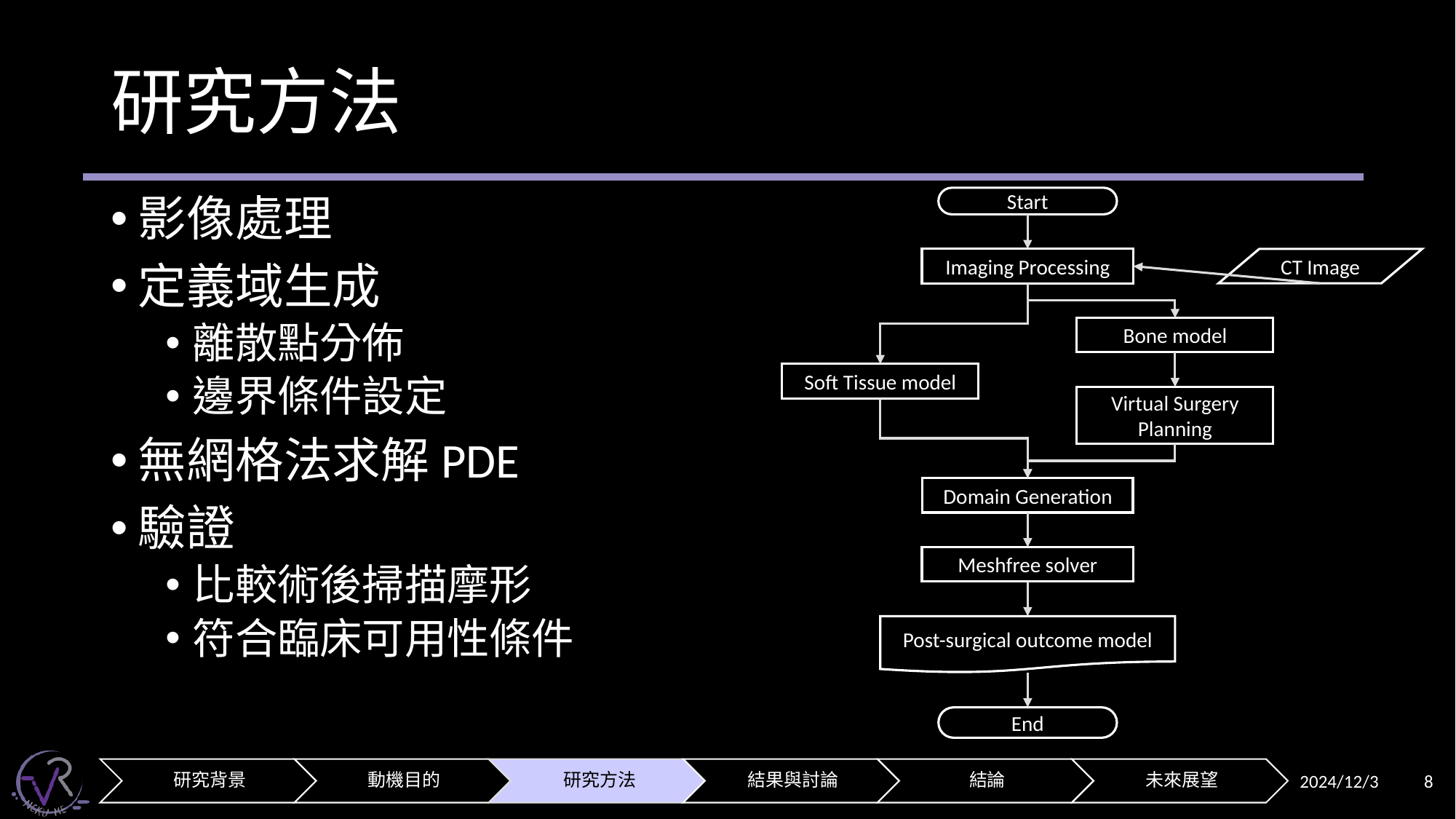

# 研究方法
Start
影像處理
定義域生成
離散點分佈
邊界條件設定
無網格法求解PDE
驗證
比較術後掃描摩形
符合臨床可用性條件
Imaging Processing
CT Image
Bone model
Soft Tissue model
Virtual Surgery
Planning
Domain Generation
Meshfree solver
Post-surgical outcome model
End
2024/12/3
8